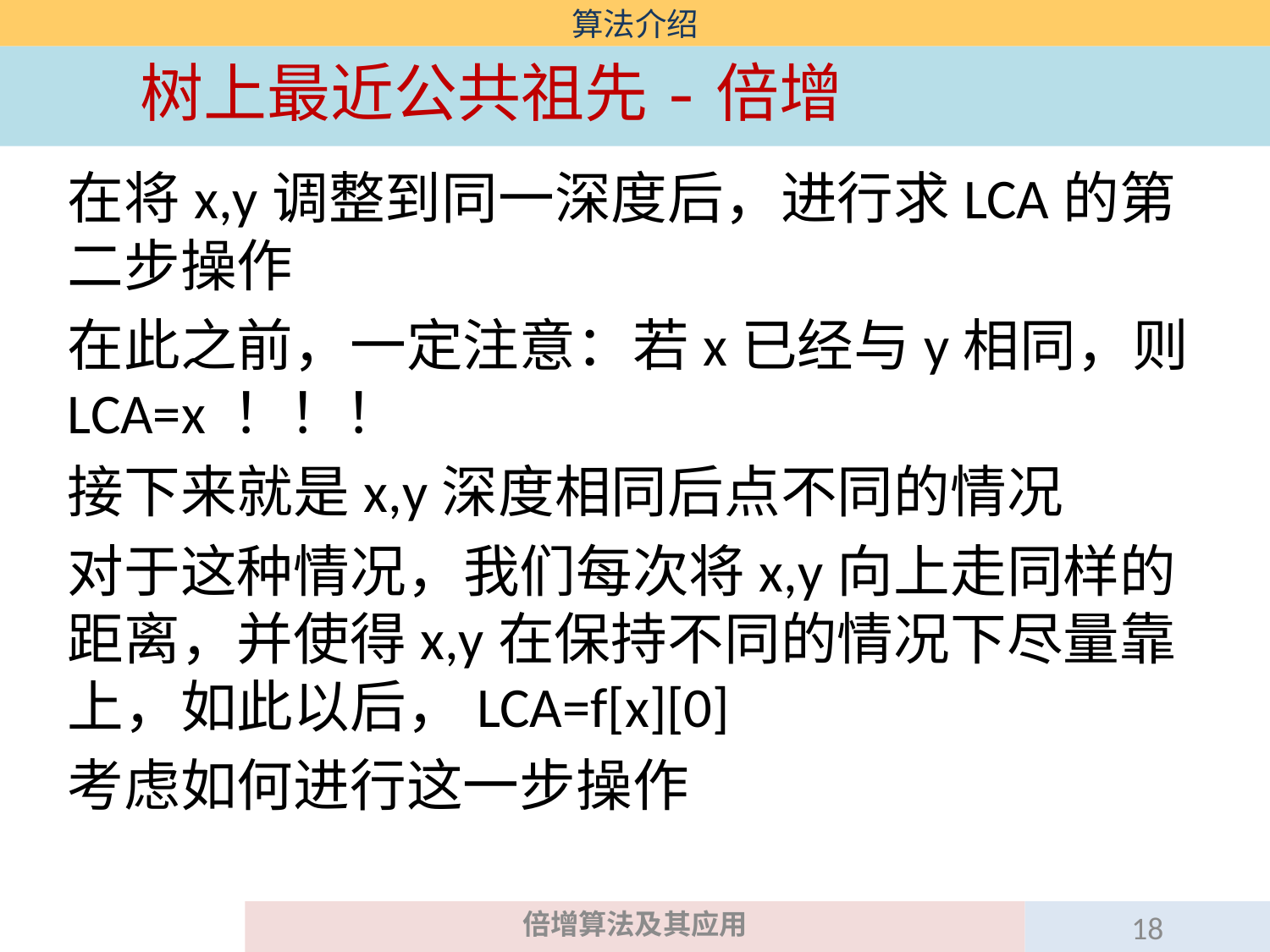

# 算法介绍
	树上最近公共祖先-倍增
在将x,y调整到同一深度后，进行求LCA的第二步操作
在此之前，一定注意：若x已经与y相同，则LCA=x ！！！
接下来就是x,y深度相同后点不同的情况
对于这种情况，我们每次将x,y向上走同样的距离，并使得x,y在保持不同的情况下尽量靠上，如此以后，LCA=f[x][0]
考虑如何进行这一步操作
倍增算法及其应用
18